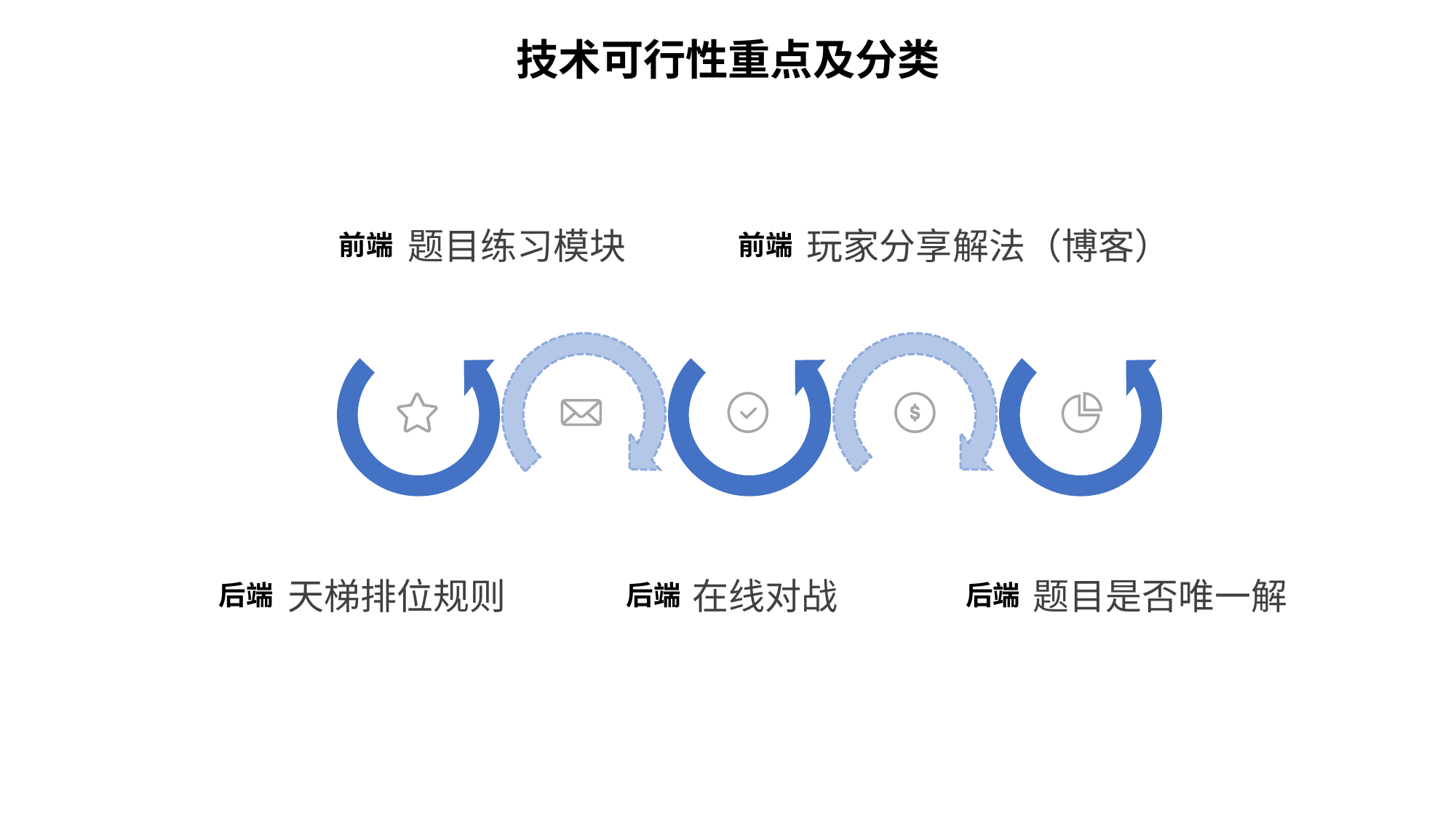

技术可行性重点及分类
题目练习模块
前端
玩家分享解法（博客）
前端

天梯排位规则
后端
在线对战
后端
题目是否唯一解
后端